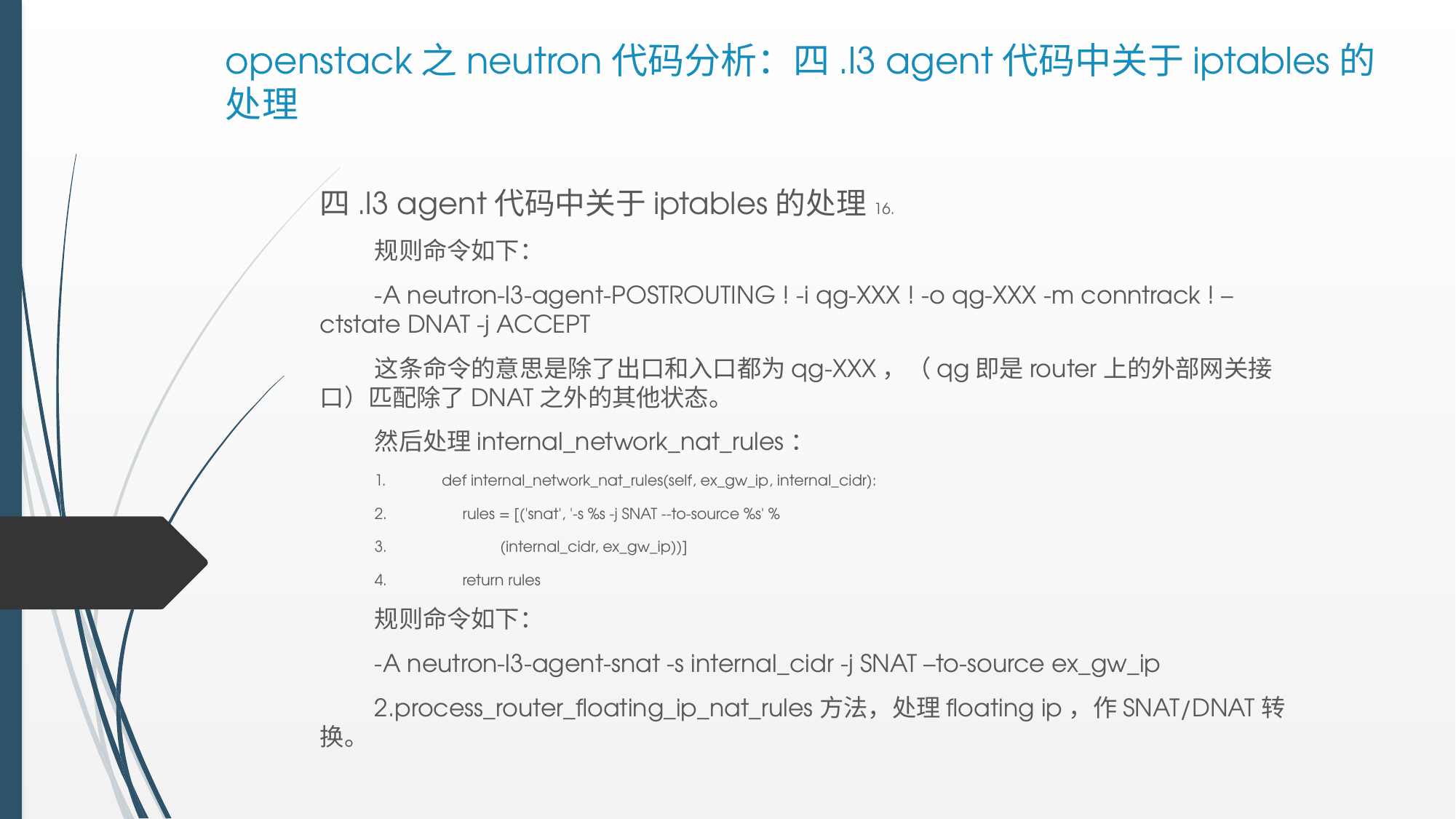

# openstack之neutron代码分析：四.l3 agent代码中关于iptables的处理
四.l3 agent代码中关于iptables的处理16.
规则命令如下：
-A neutron-l3-agent-POSTROUTING ! -i qg-XXX ! -o qg-XXX -m conntrack ! –ctstate DNAT -j ACCEPT
这条命令的意思是除了出口和入口都为qg-XXX，（qg即是router上的外部网关接口）匹配除了DNAT之外的其他状态。
然后处理internal_network_nat_rules：
1.	   def internal_network_nat_rules(self, ex_gw_ip, internal_cidr):
2.	        rules = [('snat', '-s %s -j SNAT --to-source %s' %
3.	                 (internal_cidr, ex_gw_ip))]
4.	        return rules
规则命令如下：
-A neutron-l3-agent-snat -s internal_cidr -j SNAT –to-source ex_gw_ip
2.process_router_floating_ip_nat_rules方法，处理floating ip，作SNAT/DNAT转换。